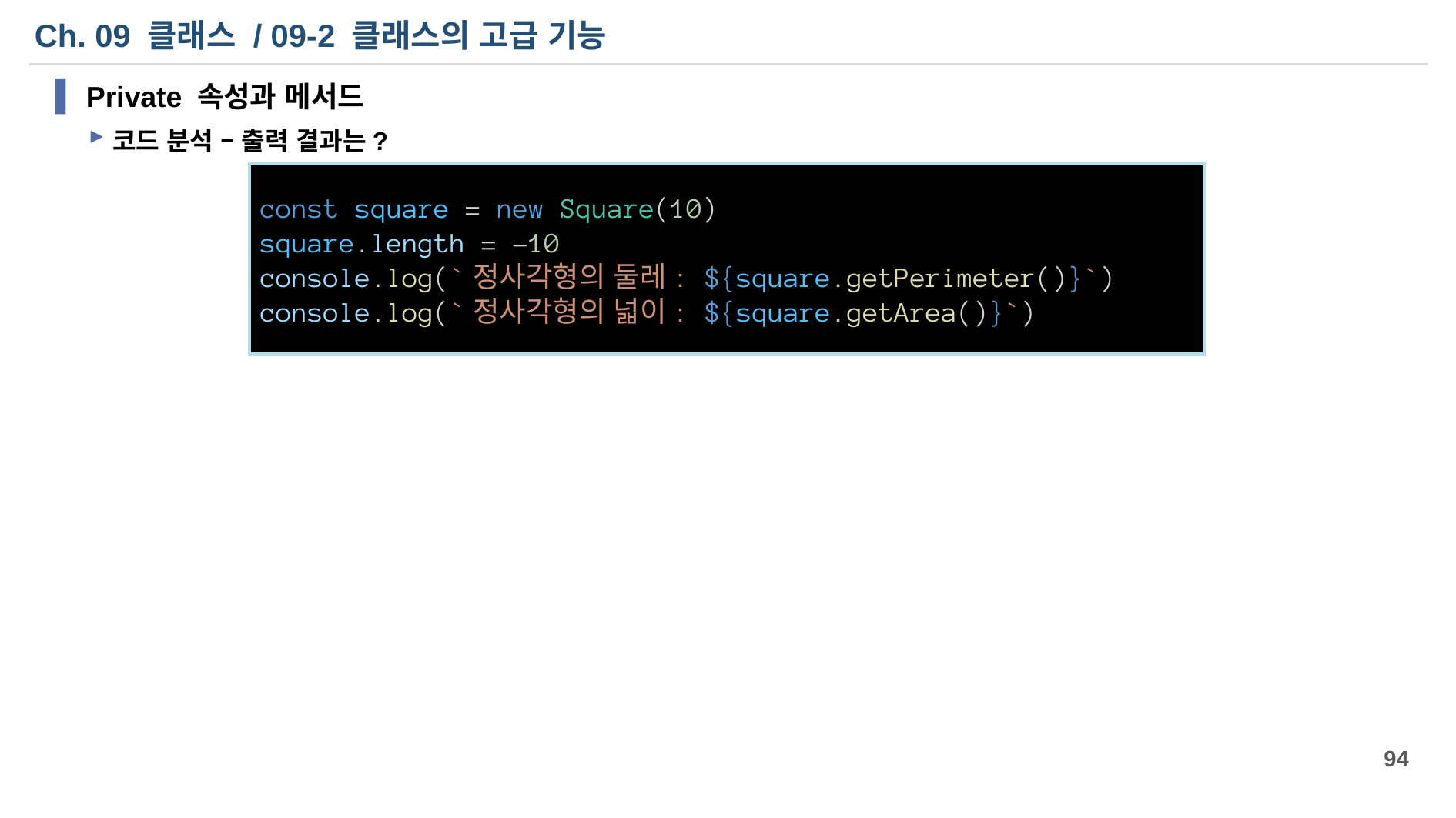

# Ch. 09 클래스 / 09-2 클래스의 고급 기능
Private 속성과 메서드
코드 분석 – 출력 결과는?

const square = new Square(10)
square.length = -10
console.log(`정사각형의 둘레: ${square.getPerimeter()}`)
console.log(`정사각형의 넓이: ${square.getArea()}`)
94